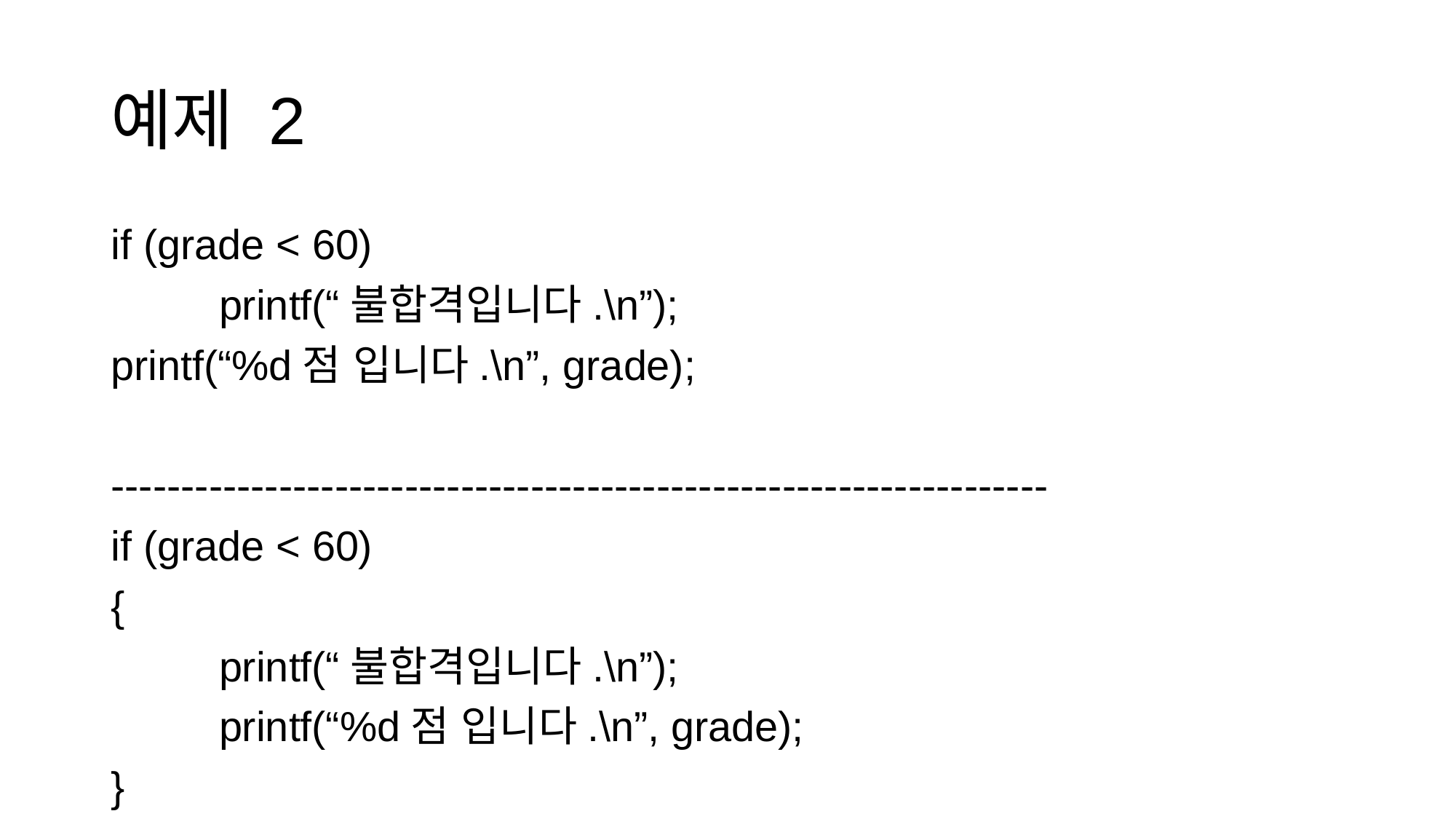

# 예제 2
if (grade < 60)
	printf(“불합격입니다.\n”);
printf(“%d점 입니다.\n”, grade);

-------------------------------------------------------------------
if (grade < 60)
{
	printf(“불합격입니다.\n”);
	printf(“%d점 입니다.\n”, grade);
}